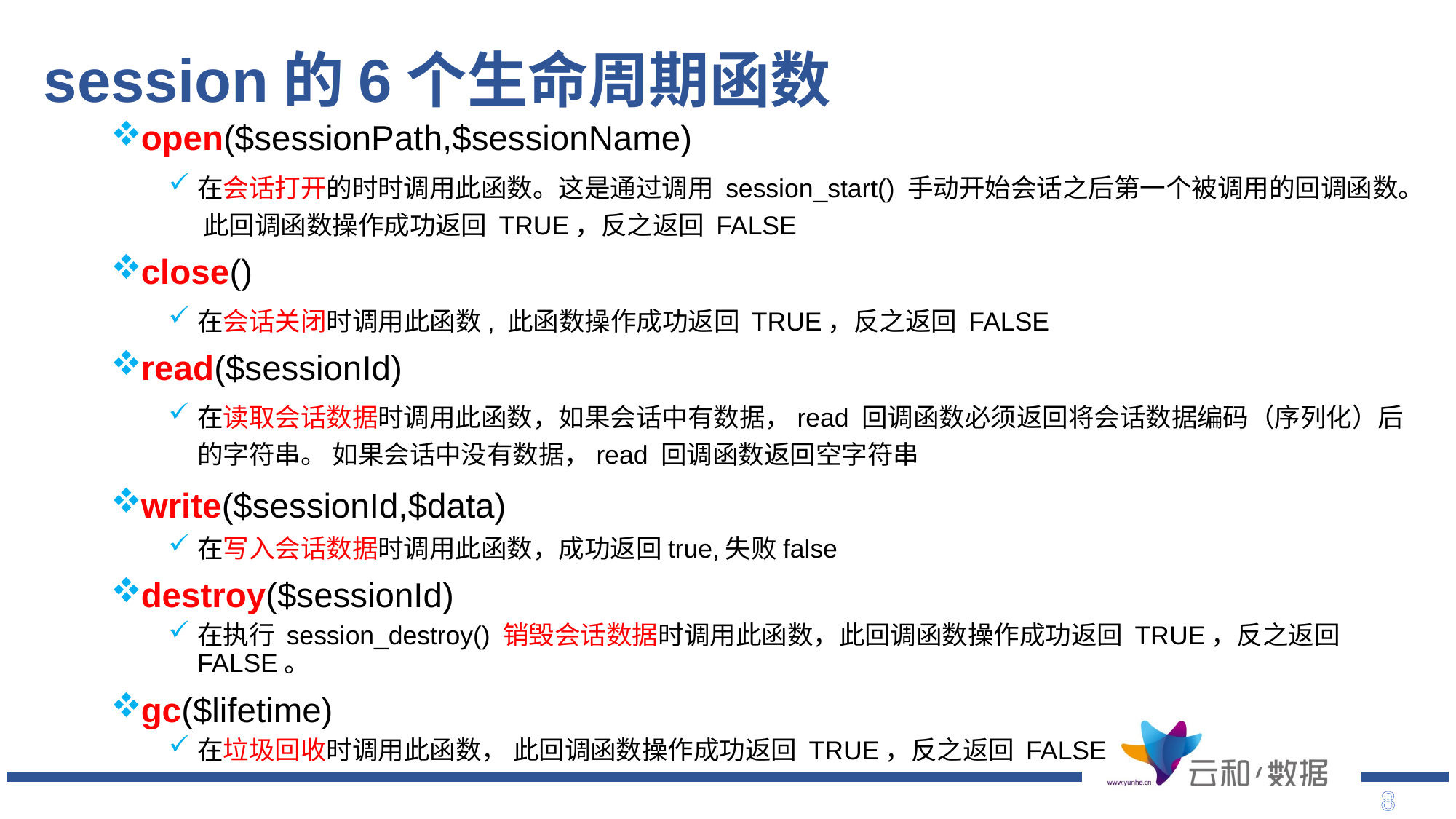

# session的6个生命周期函数
open($sessionPath,$sessionName)
在会话打开的时时调用此函数。这是通过调用 session_start() 手动开始会话之后第一个被调用的回调函数。 此回调函数操作成功返回 TRUE，反之返回 FALSE
close()
在会话关闭时调用此函数, 此函数操作成功返回 TRUE，反之返回 FALSE
read($sessionId)
在读取会话数据时调用此函数，如果会话中有数据，read 回调函数必须返回将会话数据编码（序列化）后的字符串。 如果会话中没有数据，read 回调函数返回空字符串
write($sessionId,$data)
在写入会话数据时调用此函数，成功返回true,失败false
destroy($sessionId)
在执行 session_destroy() 销毁会话数据时调用此函数，此回调函数操作成功返回 TRUE，反之返回 FALSE。
gc($lifetime)
在垃圾回收时调用此函数， 此回调函数操作成功返回 TRUE，反之返回 FALSE